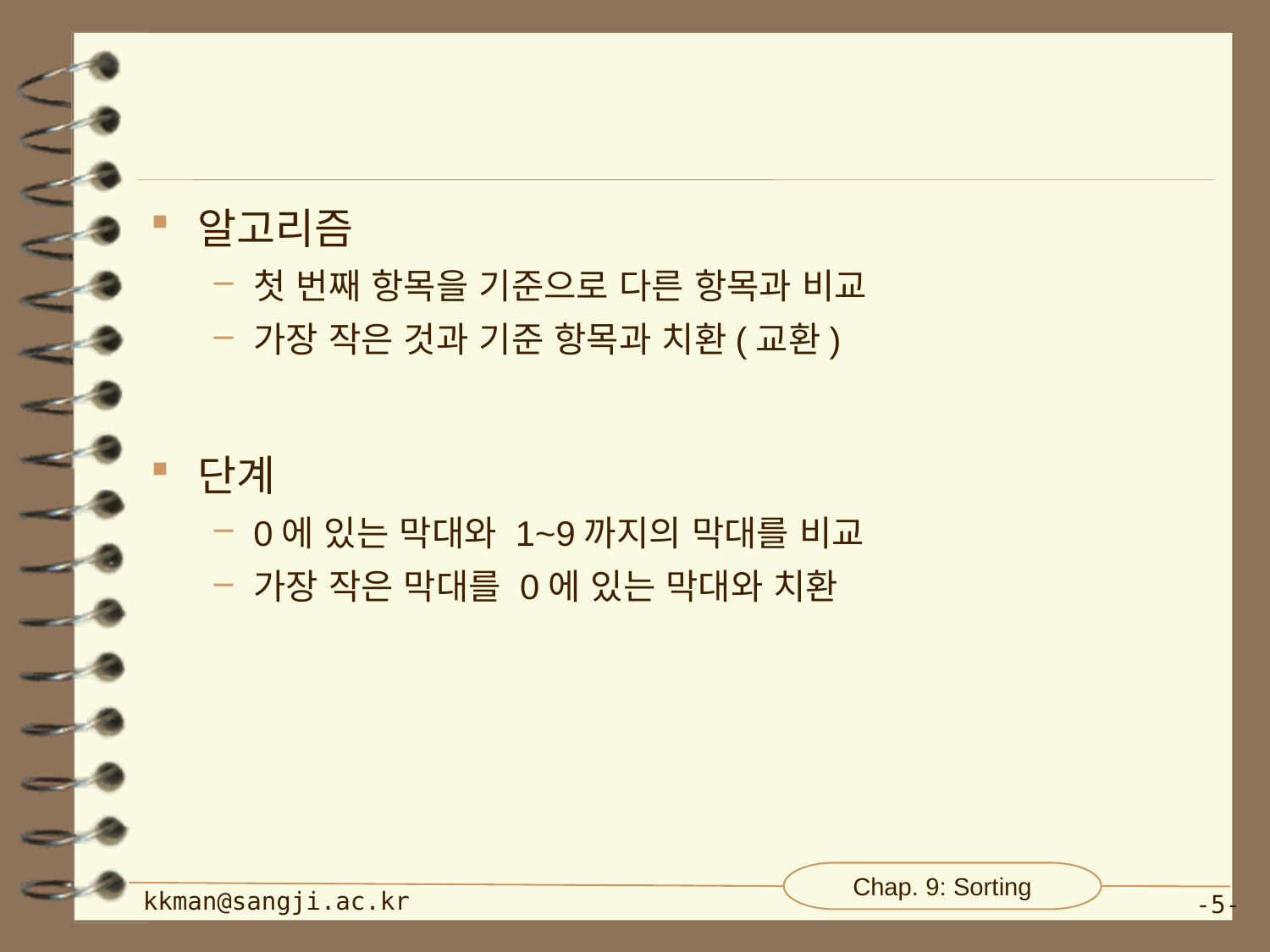

알고리즘
첫 번째 항목을 기준으로 다른 항목과 비교
가장 작은 것과 기준 항목과 치환(교환)

단계
0에 있는 막대와 1~9까지의 막대를 비교
가장 작은 막대를 0에 있는 막대와 치환